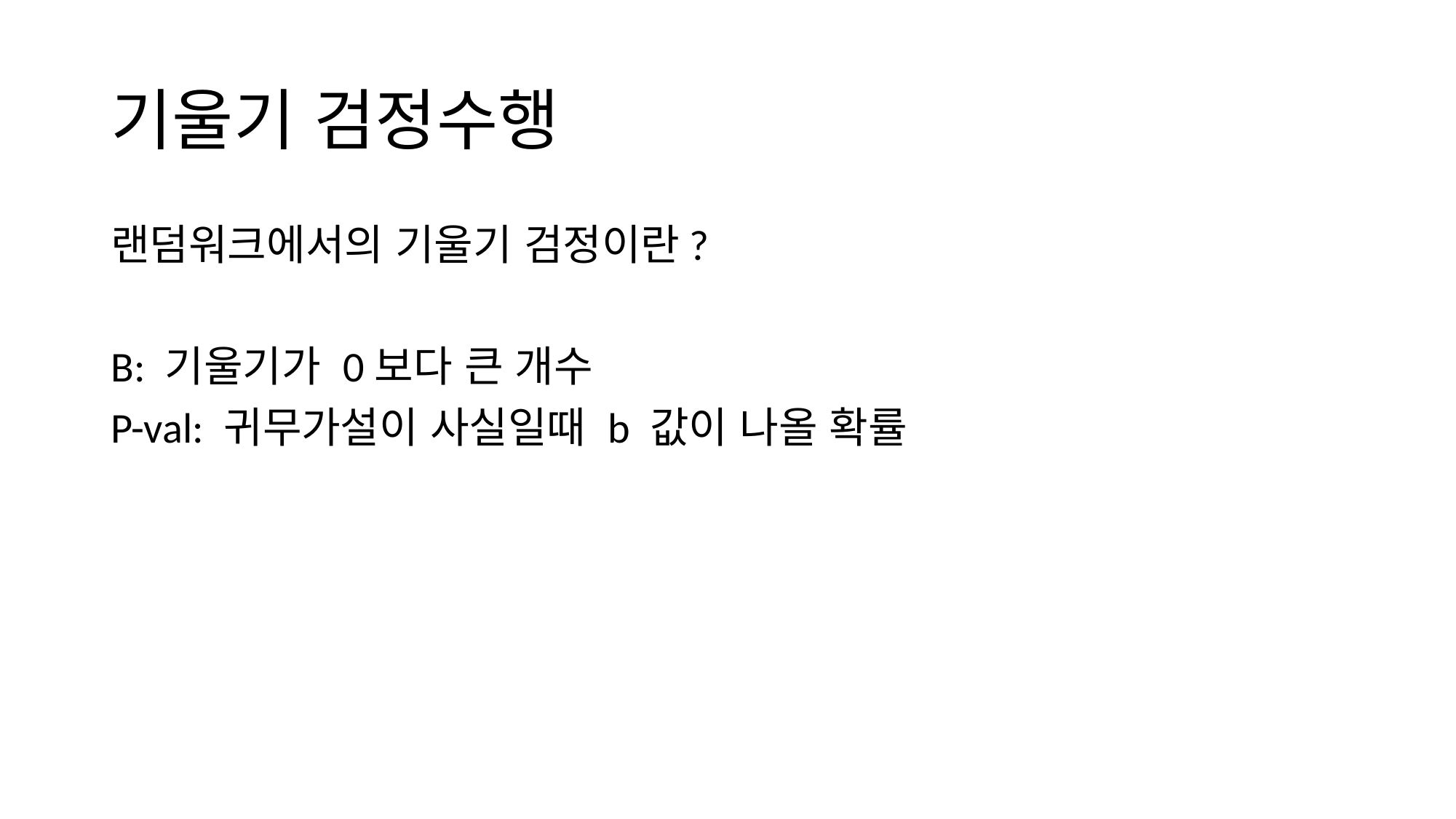

# 기울기 검정수행
랜덤워크에서의 기울기 검정이란?

B: 기울기가 0보다 큰 개수
P-val: 귀무가설이 사실일때 b 값이 나올 확률